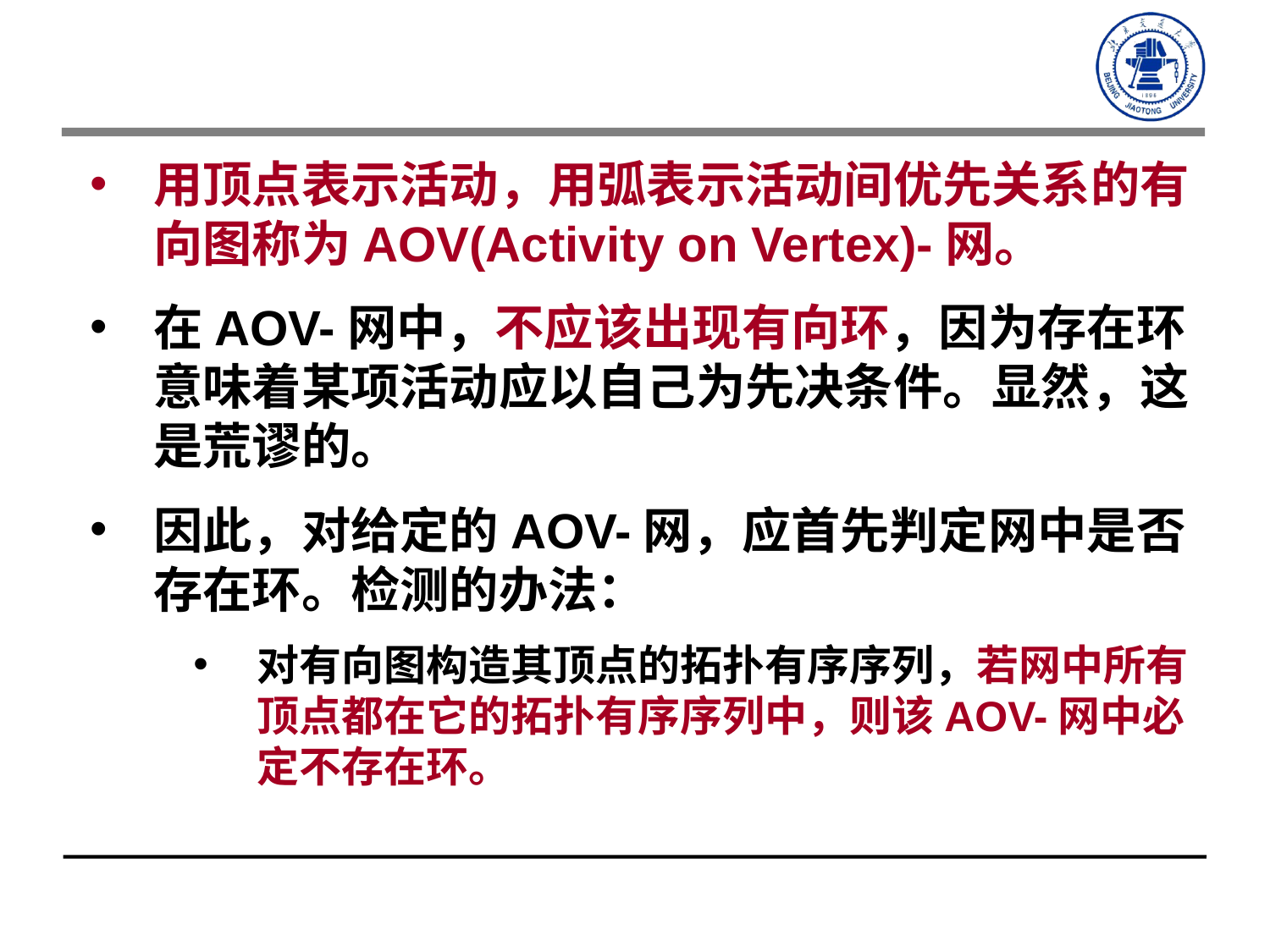

用顶点表示活动，用弧表示活动间优先关系的有向图称为AOV(Activity on Vertex)-网。
在AOV-网中，不应该出现有向环，因为存在环意味着某项活动应以自己为先决条件。显然，这是荒谬的。
因此，对给定的AOV-网，应首先判定网中是否存在环。检测的办法：
对有向图构造其顶点的拓扑有序序列，若网中所有顶点都在它的拓扑有序序列中，则该AOV-网中必定不存在环。